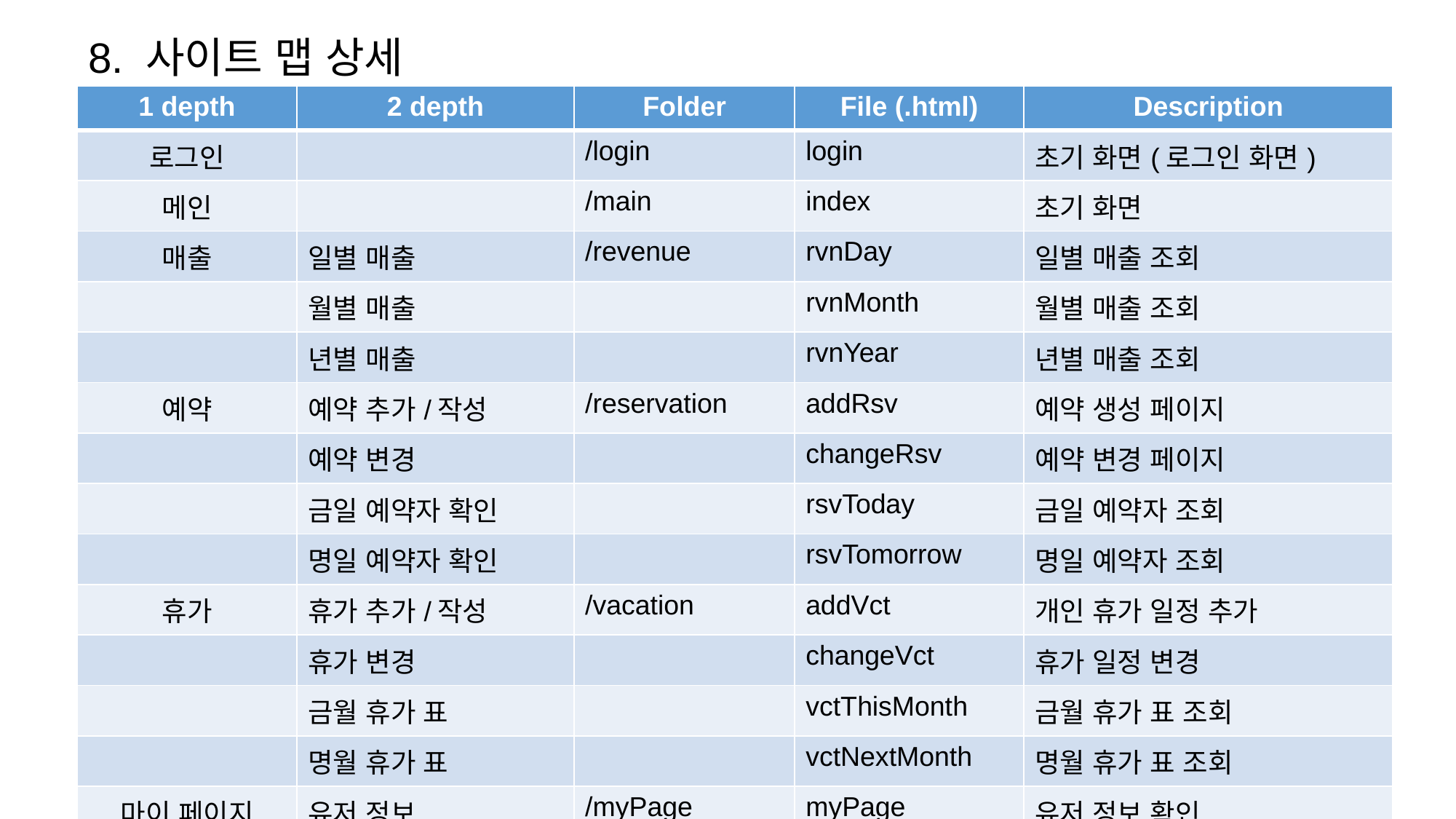

8. 사이트 맵 상세
| 1 depth | 2 depth | Folder | File (.html) | Description |
| --- | --- | --- | --- | --- |
| 로그인 |  | /login | login | 초기 화면(로그인 화면) |
| 메인 |  | /main | index | 초기 화면 |
| 매출 | 일별 매출 | /revenue | rvnDay | 일별 매출 조회 |
|  | 월별 매출 |  | rvnMonth | 월별 매출 조회 |
|  | 년별 매출 |  | rvnYear | 년별 매출 조회 |
| 예약 | 예약 추가/작성 | /reservation | addRsv | 예약 생성 페이지 |
|  | 예약 변경 |  | changeRsv | 예약 변경 페이지 |
|  | 금일 예약자 확인 |  | rsvToday | 금일 예약자 조회 |
|  | 명일 예약자 확인 |  | rsvTomorrow | 명일 예약자 조회 |
| 휴가 | 휴가 추가/작성 | /vacation | addVct | 개인 휴가 일정 추가 |
|  | 휴가 변경 |  | changeVct | 휴가 일정 변경 |
|  | 금월 휴가 표 |  | vctThisMonth | 금월 휴가 표 조회 |
|  | 명월 휴가 표 |  | vctNextMonth | 명월 휴가 표 조회 |
| 마이 페이지 | 유저 정보 | /myPage | myPage | 유저 정보 확인 |
|  | 유저 정보 수정 |  | changeUserInfo | 유저 정보 수정/변경 |